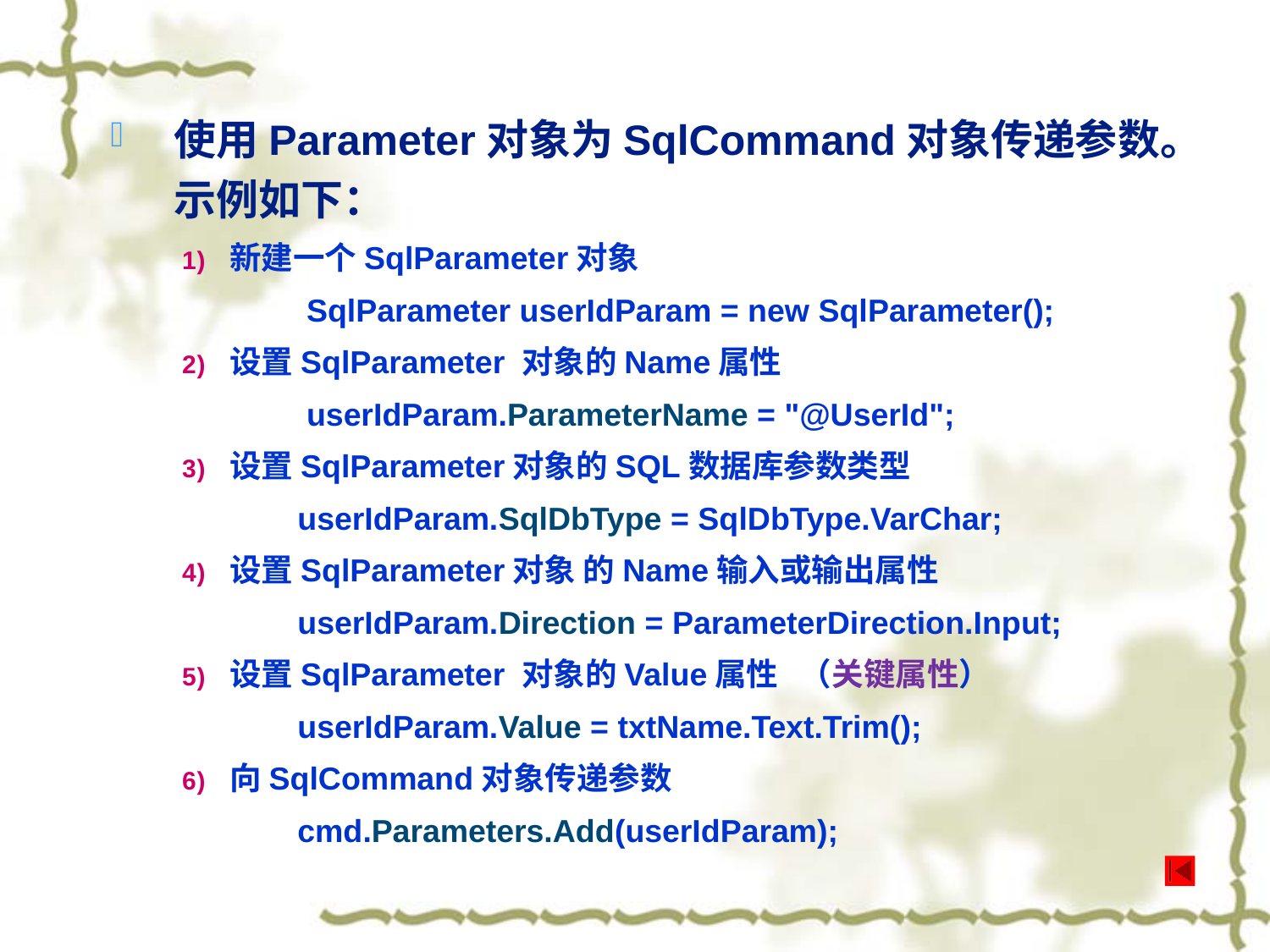

使用Parameter对象为SqlCommand对象传递参数。示例如下：
新建一个SqlParameter对象
              SqlParameter userIdParam = new SqlParameter();
设置SqlParameter 对象的Name属性
              userIdParam.ParameterName = "@UserId";
设置SqlParameter对象的SQL数据库参数类型
             userIdParam.SqlDbType = SqlDbType.VarChar;
设置SqlParameter对象 的Name输入或输出属性
             userIdParam.Direction = ParameterDirection.Input;
设置SqlParameter 对象的Value属性   （关键属性）
             userIdParam.Value = txtName.Text.Trim();
向SqlCommand对象传递参数
             cmd.Parameters.Add(userIdParam);